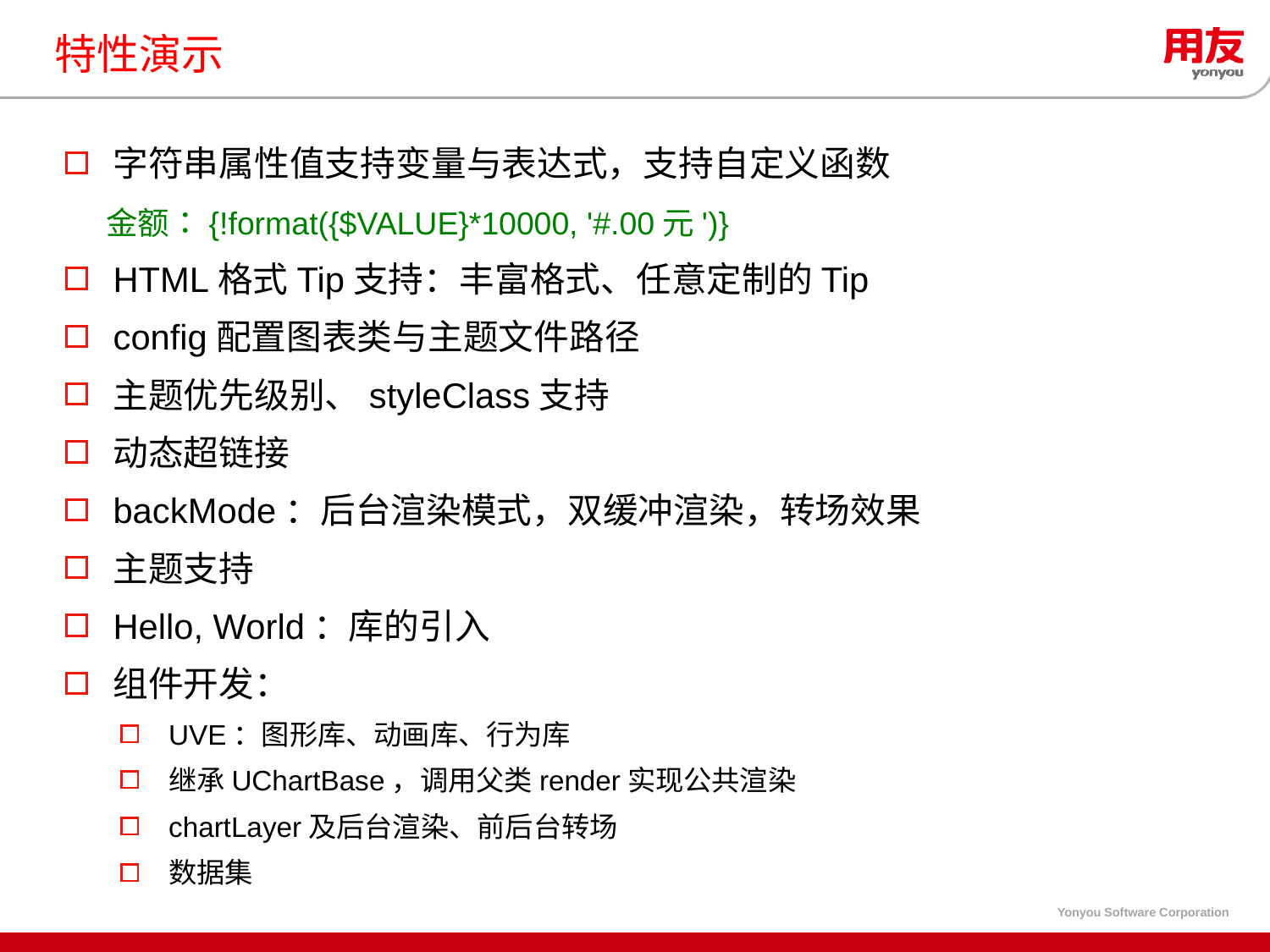

# 特性演示
字符串属性值支持变量与表达式，支持自定义函数
    金额：{!format({$VALUE}*10000, '#.00元')}
HTML格式Tip支持：丰富格式、任意定制的Tip
config配置图表类与主题文件路径
主题优先级别、styleClass支持
动态超链接
backMode：后台渲染模式，双缓冲渲染，转场效果
主题支持
Hello, World：库的引入
组件开发：
UVE：图形库、动画库、行为库
继承UChartBase，调用父类render实现公共渲染
chartLayer及后台渲染、前后台转场
数据集